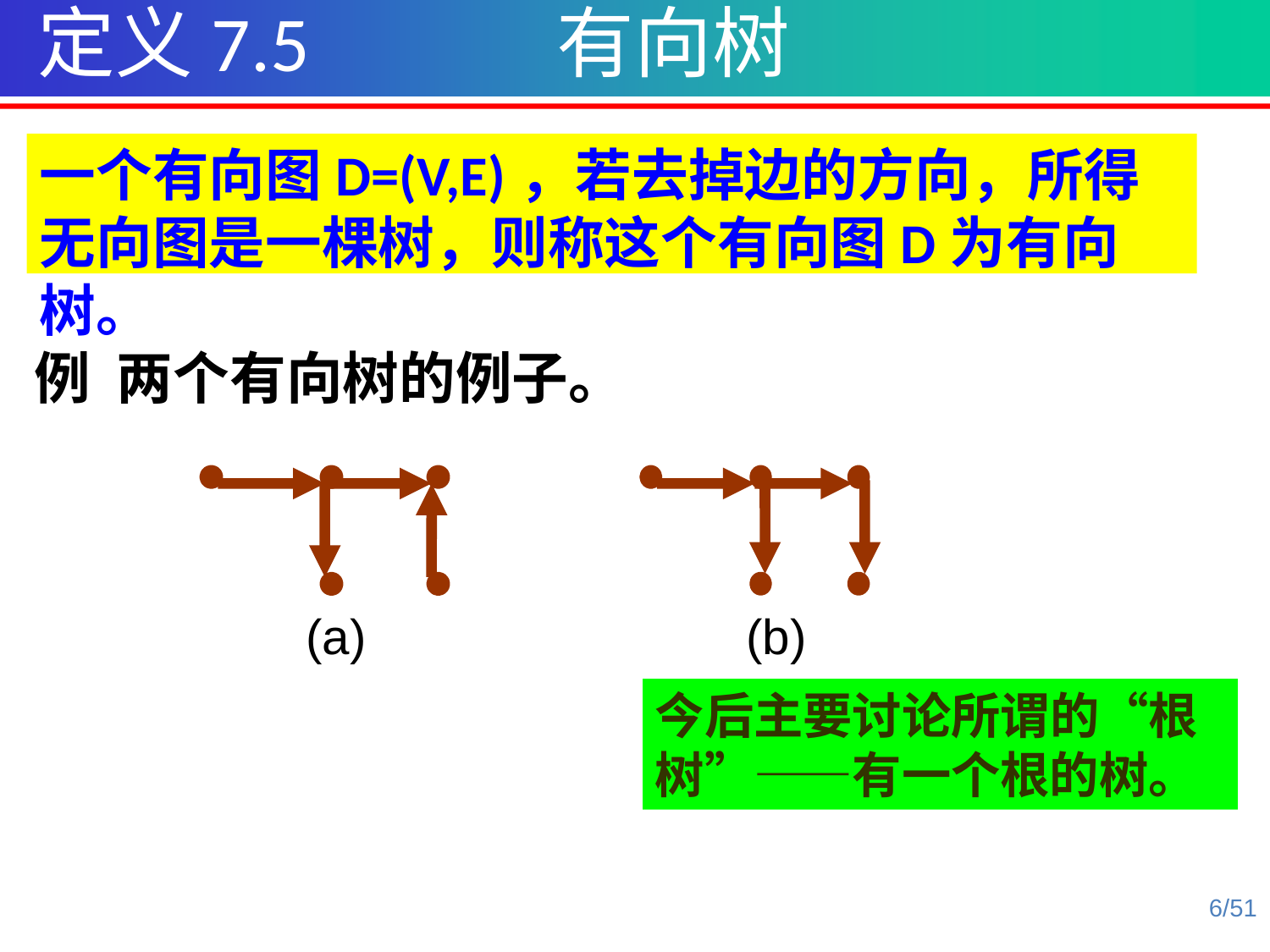

定义7.5             有向树
一个有向图D=(V,E)，若去掉边的方向，所得无向图是一棵树，则称这个有向图D为有向树。
例  两个有向树的例子。

(a)
(b)
今后主要讨论所谓的“根树”——有一个根的树。
6/51